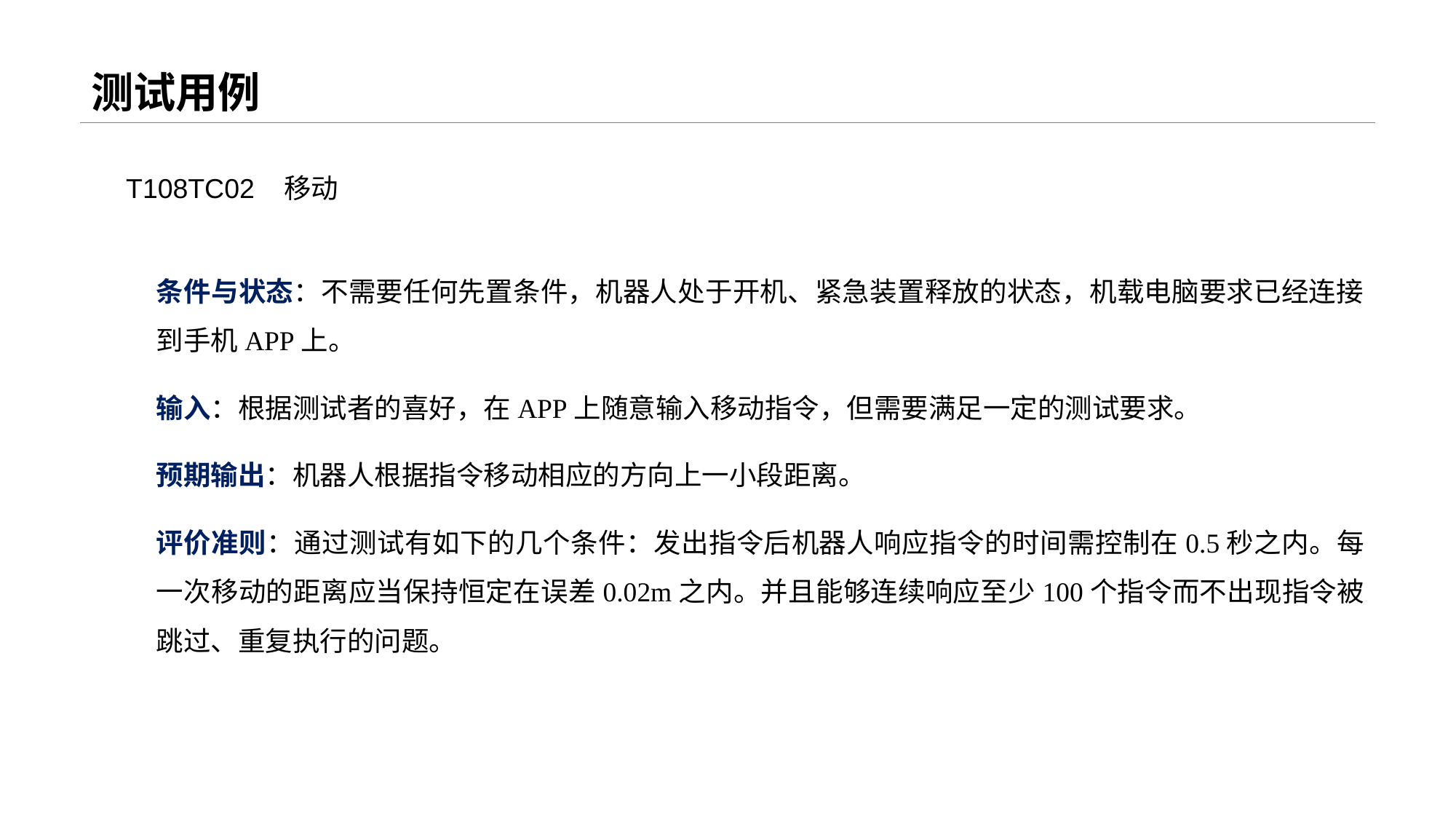

# 测试用例
T108TC02   移动
条件与状态：不需要任何先置条件，机器人处于开机、紧急装置释放的状态，机载电脑要求已经连接到手机APP上。
输入：根据测试者的喜好，在APP上随意输入移动指令，但需要满足一定的测试要求。
预期输出：机器人根据指令移动相应的方向上一小段距离。
评价准则：通过测试有如下的几个条件：发出指令后机器人响应指令的时间需控制在0.5秒之内。每一次移动的距离应当保持恒定在误差0.02m之内。并且能够连续响应至少100个指令而不出现指令被跳过、重复执行的问题。